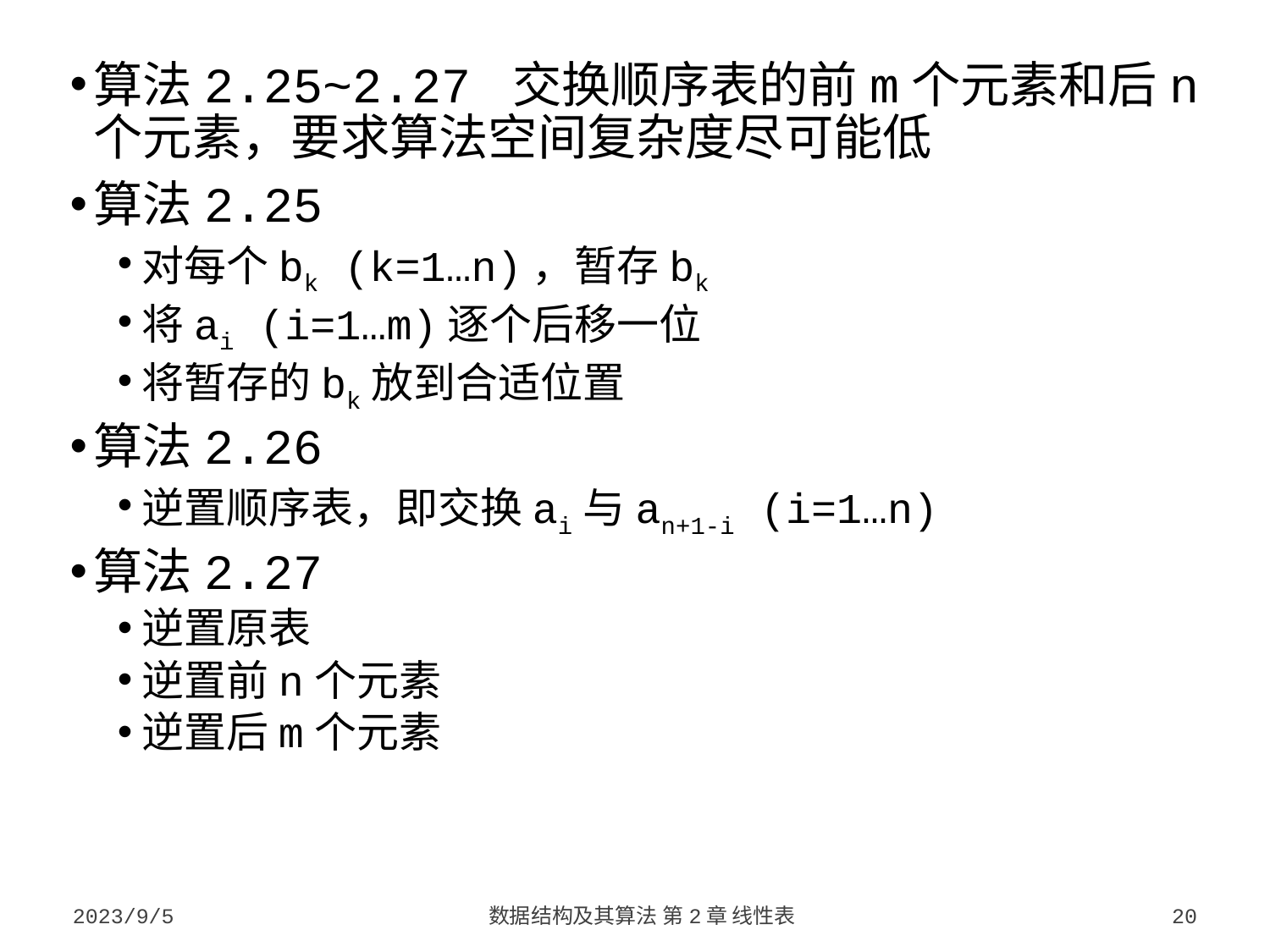

算法2.25~2.27 交换顺序表的前m个元素和后n个元素，要求算法空间复杂度尽可能低
算法2.25
对每个bk (k=1…n)，暂存bk
将ai (i=1…m)逐个后移一位
将暂存的bk放到合适位置
算法2.26
逆置顺序表，即交换ai与an+1-i (i=1…n)
算法2.27
逆置原表
逆置前n个元素
逆置后m个元素
2023/9/5
数据结构及其算法 第2章 线性表
20